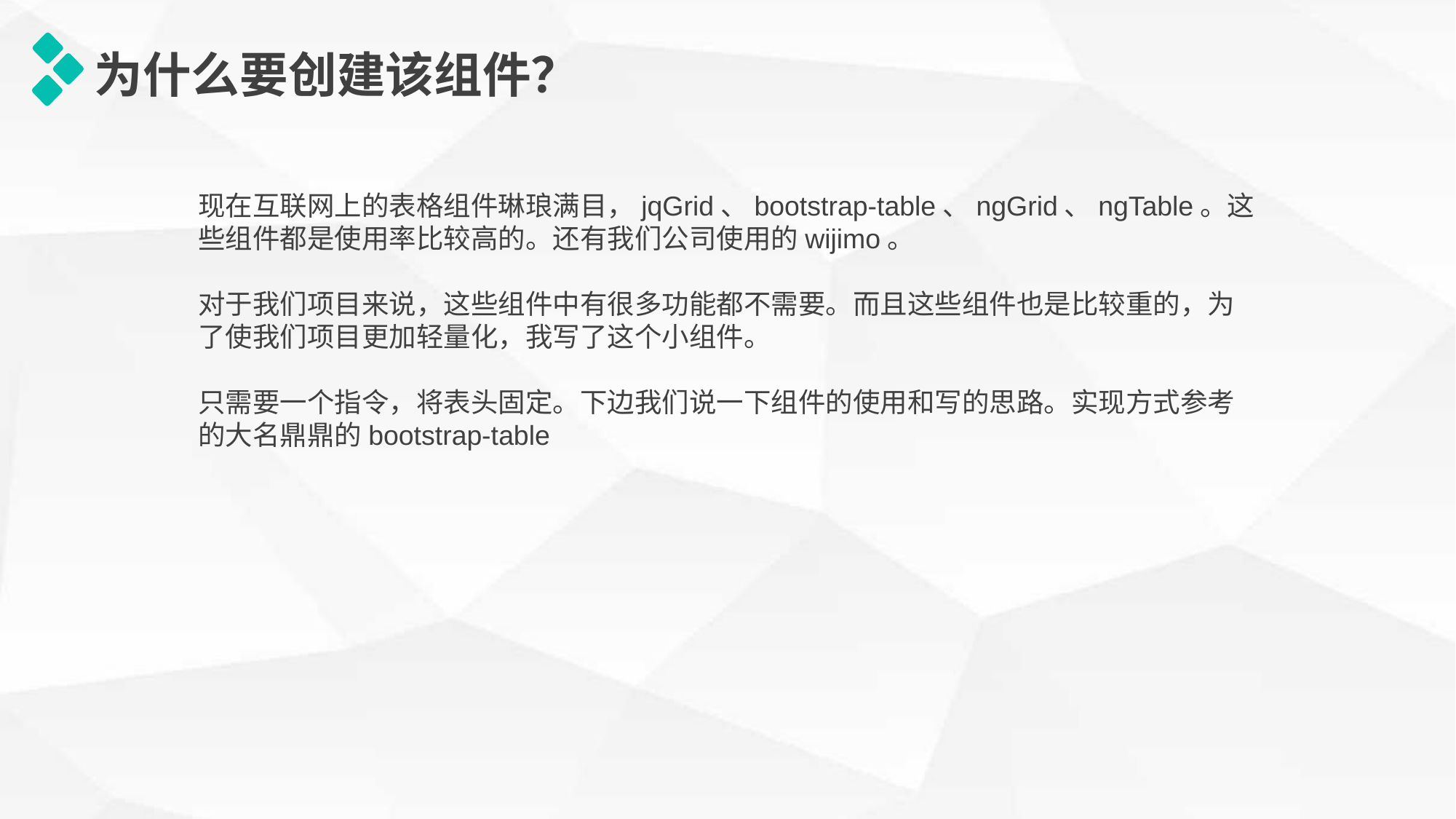

为什么要创建该组件？

现在互联网上的表格组件琳琅满目，jqGrid、bootstrap-table、ngGrid、ngTable。这些组件都是使用率比较高的。还有我们公司使用的wijimo。

对于我们项目来说，这些组件中有很多功能都不需要。而且这些组件也是比较重的，为了使我们项目更加轻量化，我写了这个小组件。

只需要一个指令，将表头固定。下边我们说一下组件的使用和写的思路。实现方式参考的大名鼎鼎的bootstrap-table
延时符